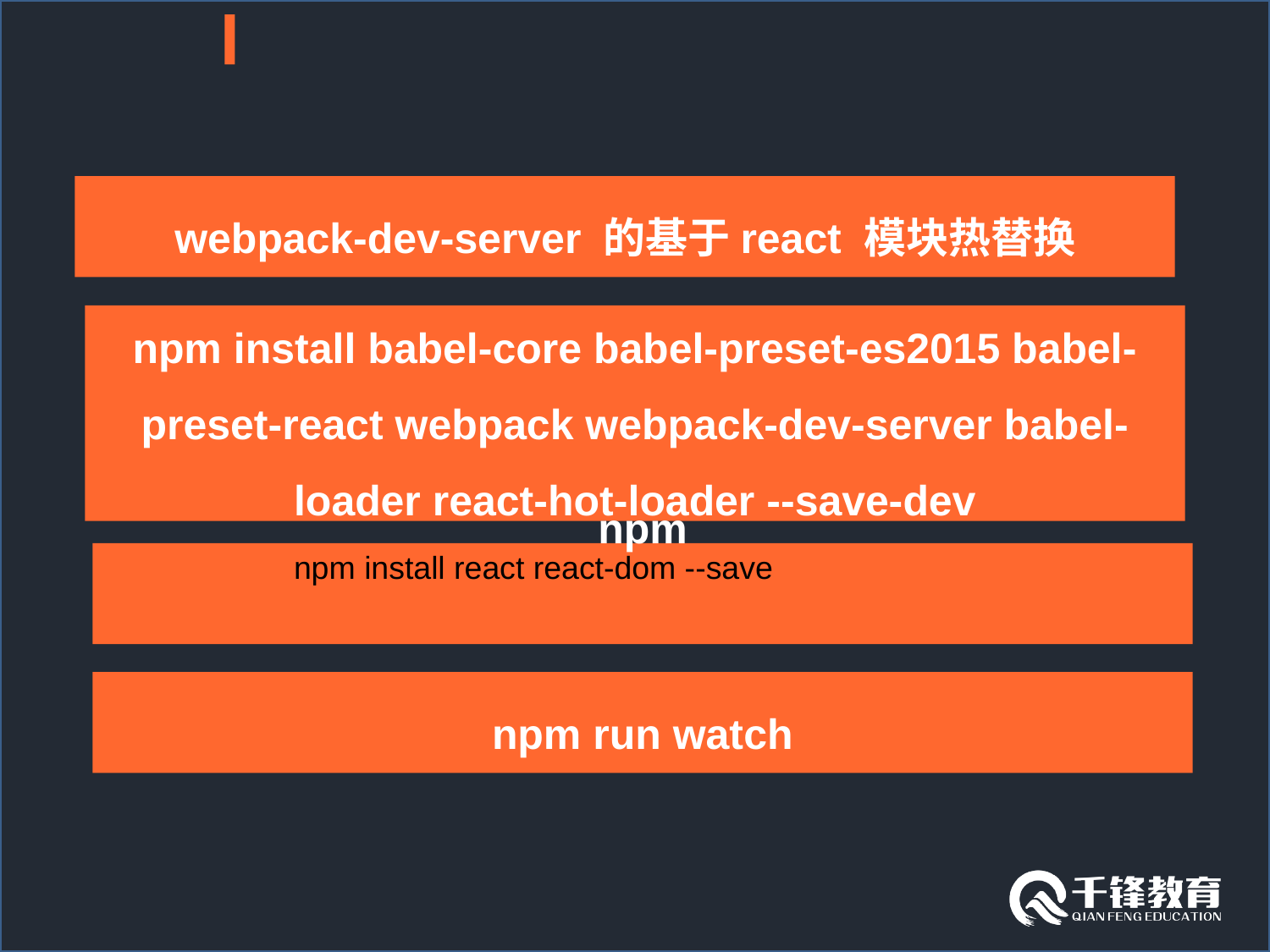

webpack-dev-server 的基于react 模块热替换
npm install babel-core babel-preset-es2015 babel-preset-react webpack webpack-dev-server babel-loader react-hot-loader --save-dev
 npm install react react-dom --save
npm

npm run watch